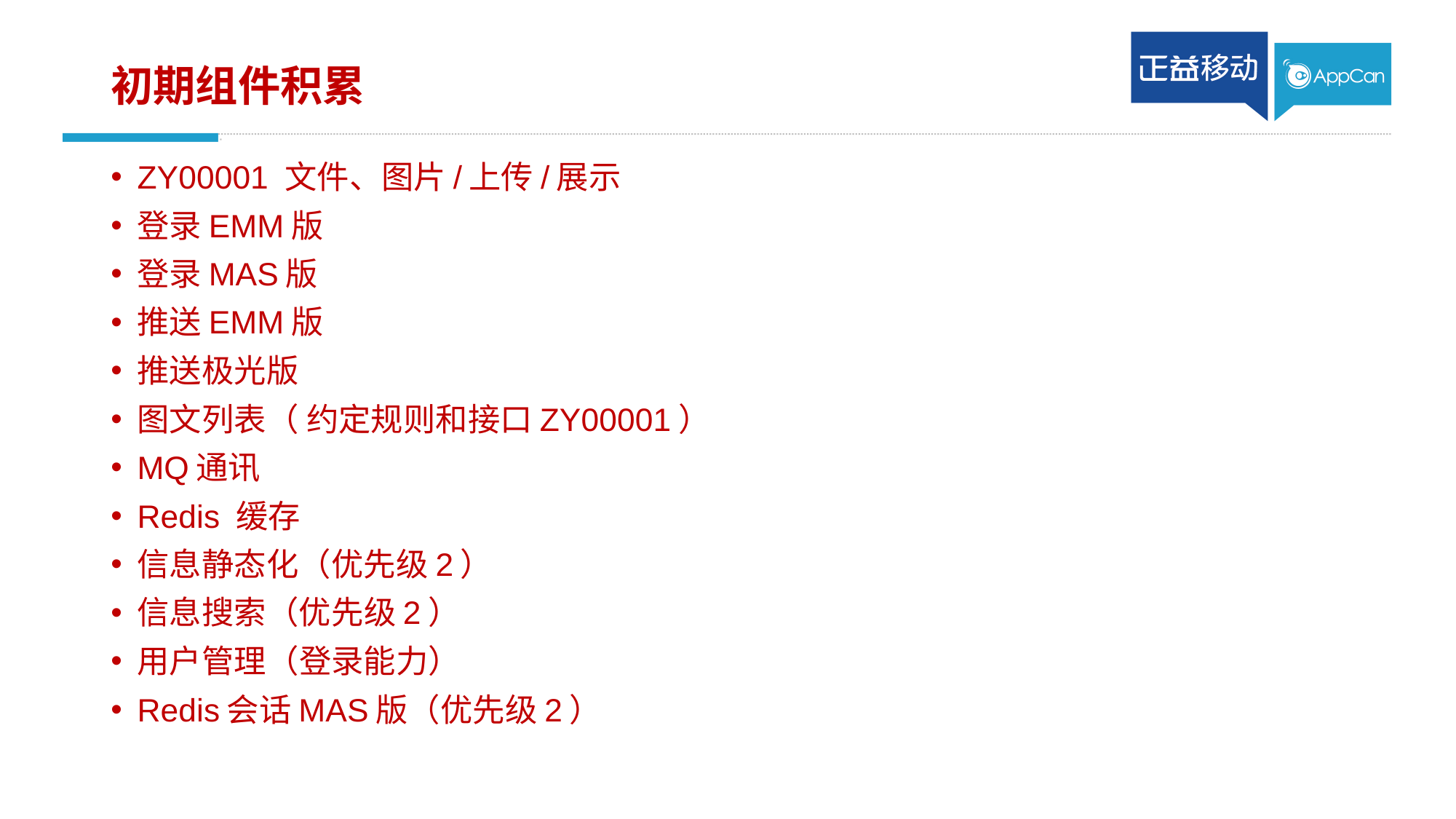

# 初期组件积累
ZY00001 文件、图片/上传/展示
登录EMM版
登录MAS版
推送EMM版
推送极光版
图文列表（ 约定规则和接口ZY00001）
MQ通讯
Redis 缓存
信息静态化（优先级2）
信息搜索（优先级2）
用户管理（登录能力）
Redis会话MAS版（优先级2）